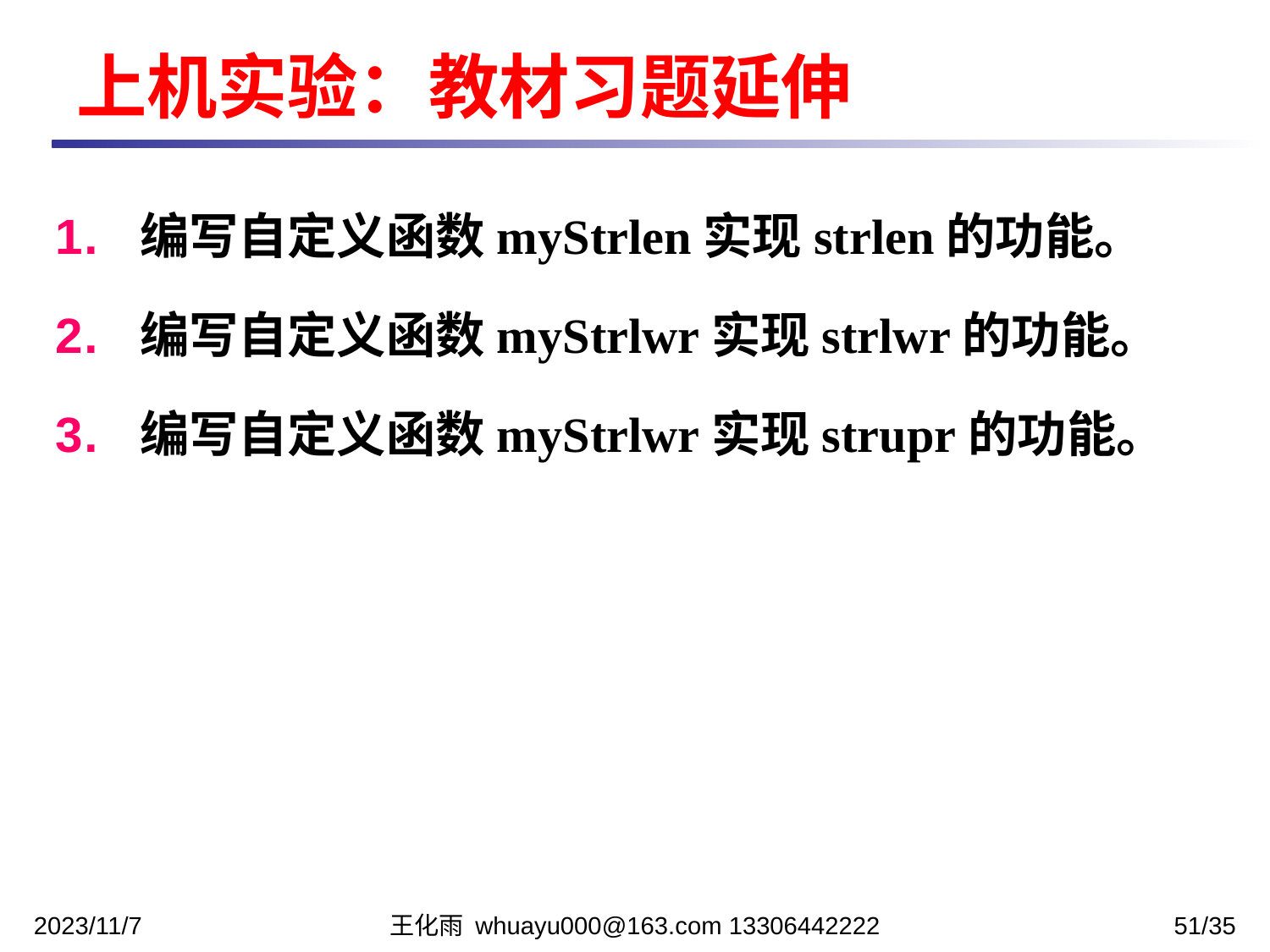

上机实验：教材习题延伸
编写自定义函数myStrlen实现strlen的功能。
编写自定义函数myStrlwr实现strlwr的功能。
编写自定义函数myStrlwr实现strupr的功能。
2023/11/7
王化雨 whuayu000@163.com 13306442222
51/35